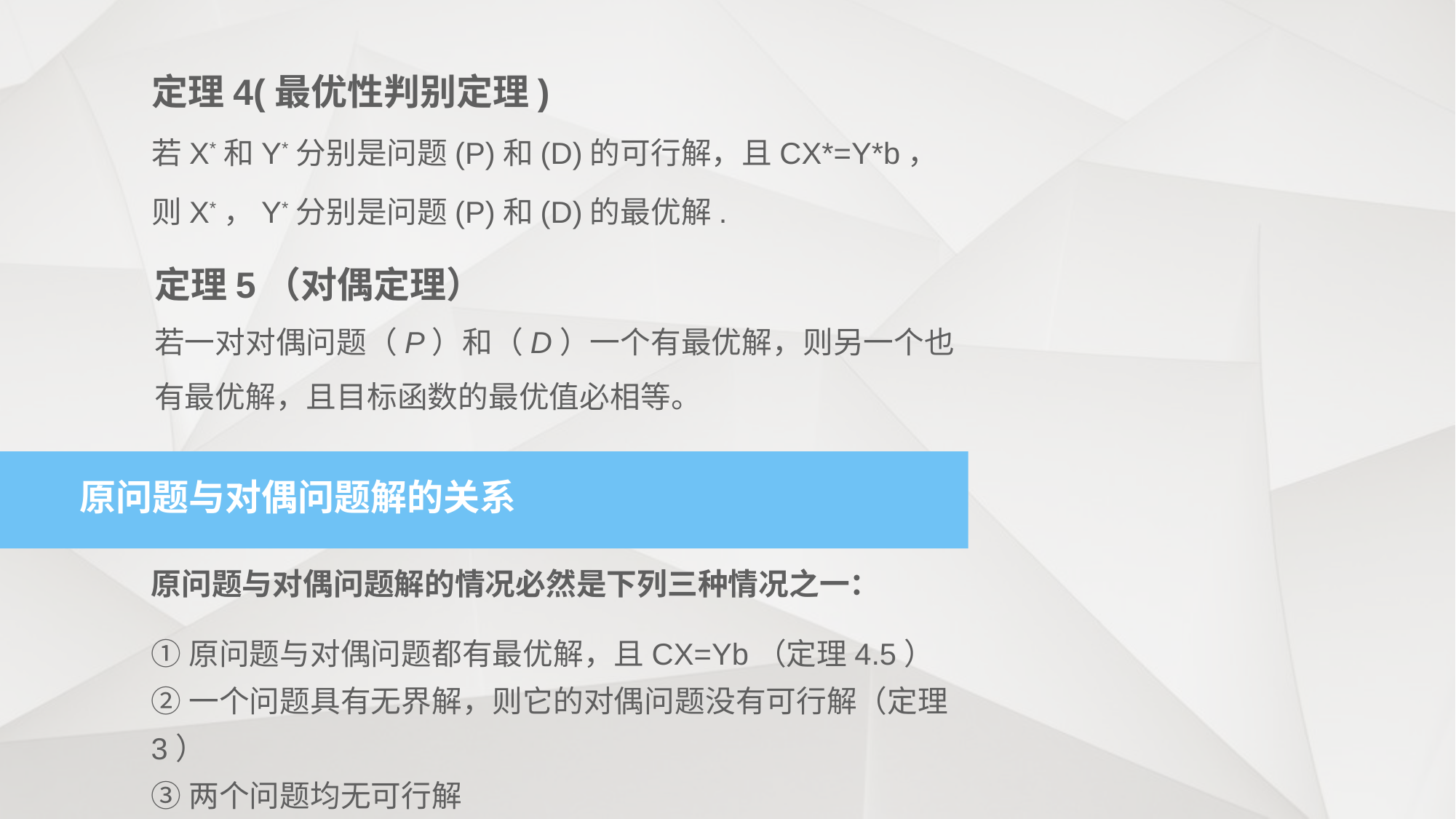

定理4(最优性判别定理)
若X*和Y*分别是问题(P)和(D)的可行解，且CX*=Y*b，
则X*，Y*分别是问题(P)和(D)的最优解.
定理5（对偶定理）
若一对对偶问题（P）和（D）一个有最优解，则另一个也有最优解，且目标函数的最优值必相等。

原问题与对偶问题解的关系
原问题与对偶问题解的情况必然是下列三种情况之一：
①原问题与对偶问题都有最优解，且CX=Yb（定理4.5）
②一个问题具有无界解，则它的对偶问题没有可行解（定理3）
③两个问题均无可行解